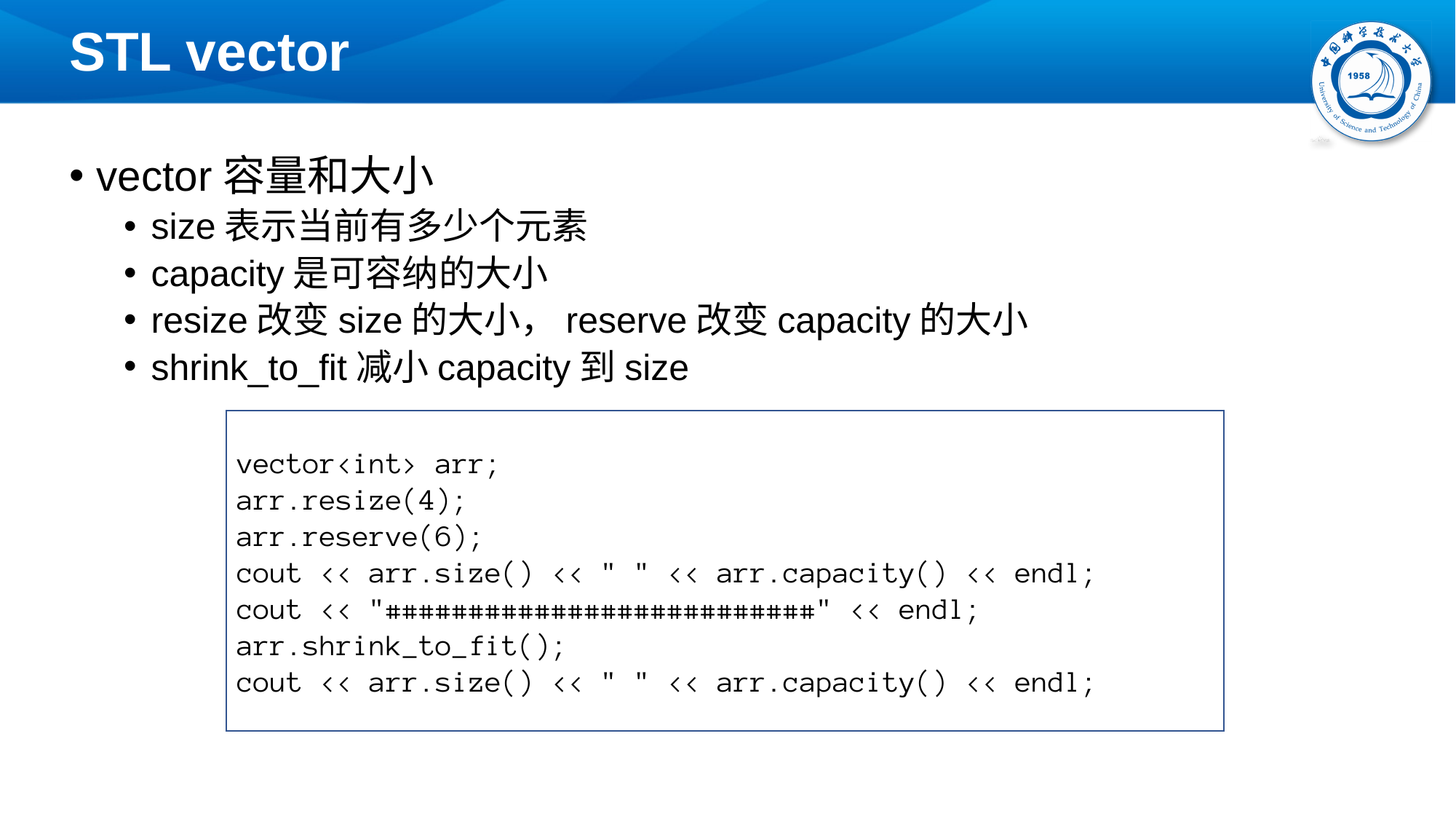

# STL vector
vector容量和大小
size表示当前有多少个元素
capacity是可容纳的大小
resize改变size的大小，reserve改变capacity的大小
shrink_to_fit减小capacity到size

vector<int> arr;
arr.resize(4);
arr.reserve(6);
cout << arr.size() << " " << arr.capacity() << endl;
cout << "##########################" << endl;
arr.shrink_to_fit();
cout << arr.size() << " " << arr.capacity() << endl;